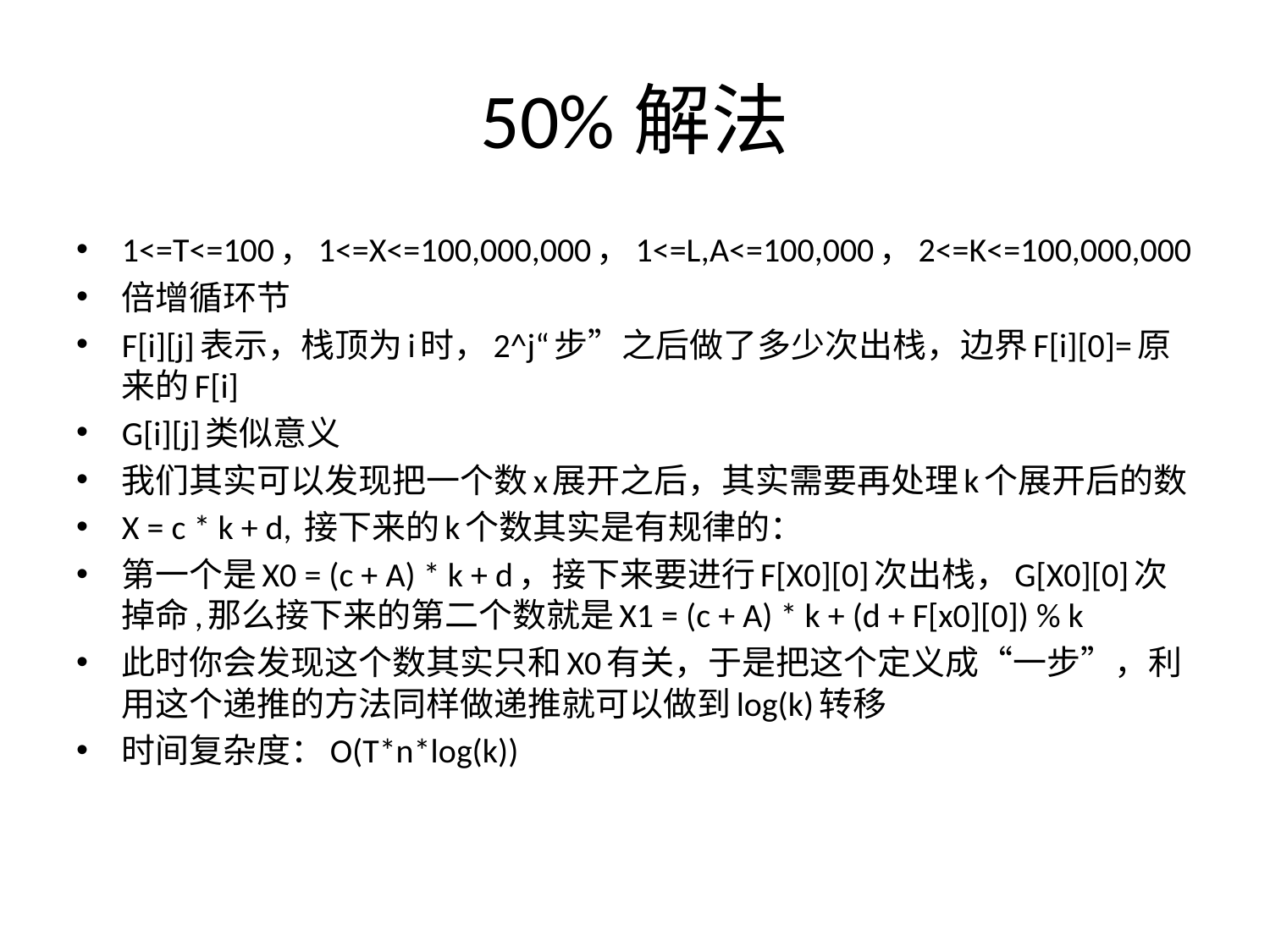

# 50%解法
1<=T<=100，1<=X<=100,000,000，1<=L,A<=100,000，2<=K<=100,000,000
倍增循环节
F[i][j]表示，栈顶为i时，2^j“步”之后做了多少次出栈，边界F[i][0]=原来的F[i]
G[i][j]类似意义
我们其实可以发现把一个数x展开之后，其实需要再处理k个展开后的数
X = c * k + d, 接下来的k个数其实是有规律的：
第一个是X0 = (c + A) * k + d，接下来要进行F[X0][0]次出栈，G[X0][0]次掉命,那么接下来的第二个数就是X1 = (c + A) * k + (d + F[x0][0]) % k
此时你会发现这个数其实只和X0有关，于是把这个定义成“一步”，利用这个递推的方法同样做递推就可以做到log(k)转移
时间复杂度：O(T*n*log(k))